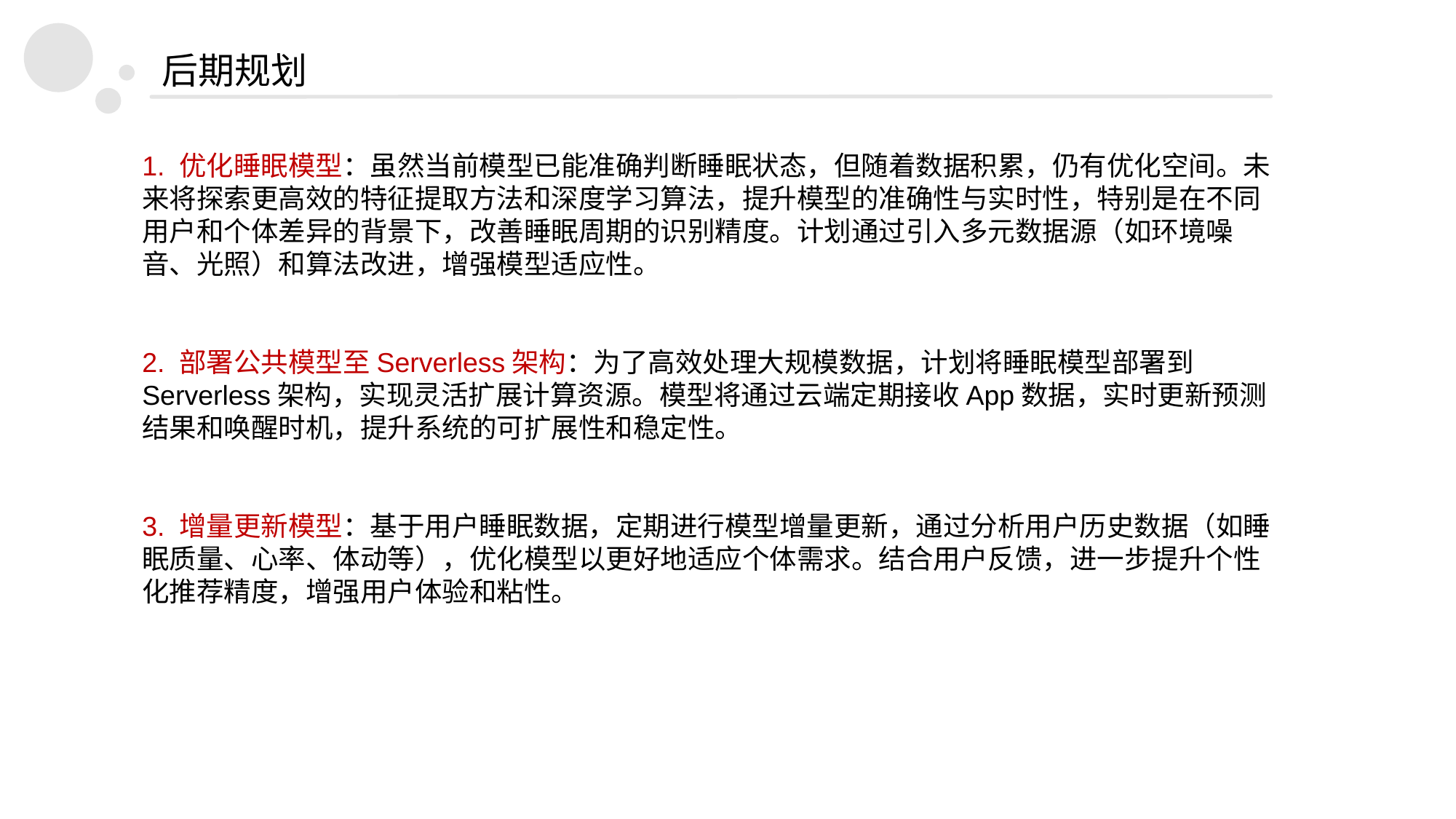

后期规划
1. 优化睡眠模型：虽然当前模型已能准确判断睡眠状态，但随着数据积累，仍有优化空间。未来将探索更高效的特征提取方法和深度学习算法，提升模型的准确性与实时性，特别是在不同用户和个体差异的背景下，改善睡眠周期的识别精度。计划通过引入多元数据源（如环境噪音、光照）和算法改进，增强模型适应性。

2. 部署公共模型至Serverless架构：为了高效处理大规模数据，计划将睡眠模型部署到Serverless架构，实现灵活扩展计算资源。模型将通过云端定期接收App数据，实时更新预测结果和唤醒时机，提升系统的可扩展性和稳定性。

3. 增量更新模型：基于用户睡眠数据，定期进行模型增量更新，通过分析用户历史数据（如睡眠质量、心率、体动等），优化模型以更好地适应个体需求。结合用户反馈，进一步提升个性化推荐精度，增强用户体验和粘性。